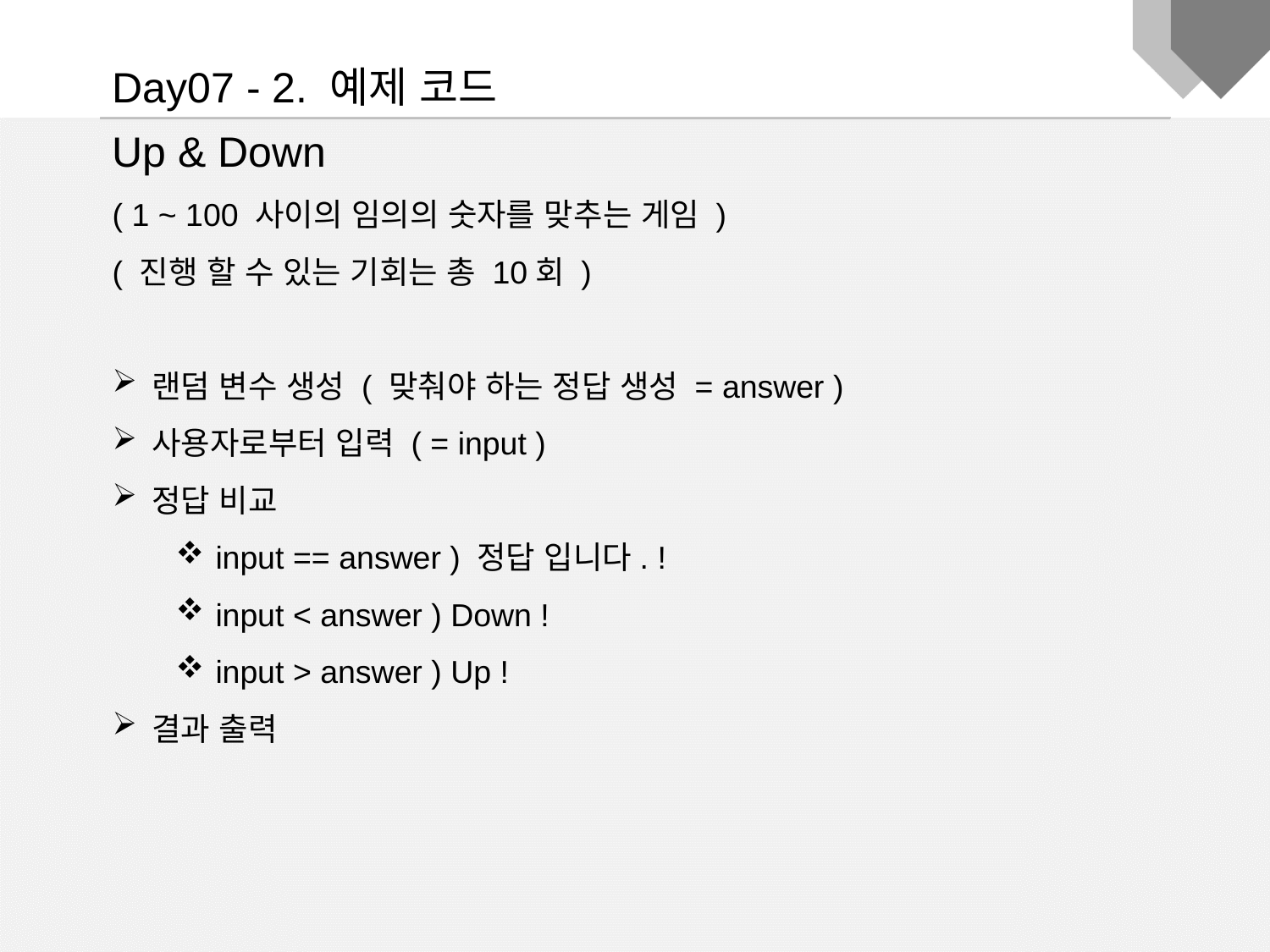

Day07 - 2. 예제 코드
Up & Down
( 1 ~ 100 사이의 임의의 숫자를 맞추는 게임 )
( 진행 할 수 있는 기회는 총 10회 )

랜덤 변수 생성 ( 맞춰야 하는 정답 생성 = answer )
사용자로부터 입력 ( = input )
정답 비교
input == answer ) 정답 입니다. !
input < answer ) Down !
input > answer ) Up !
결과 출력